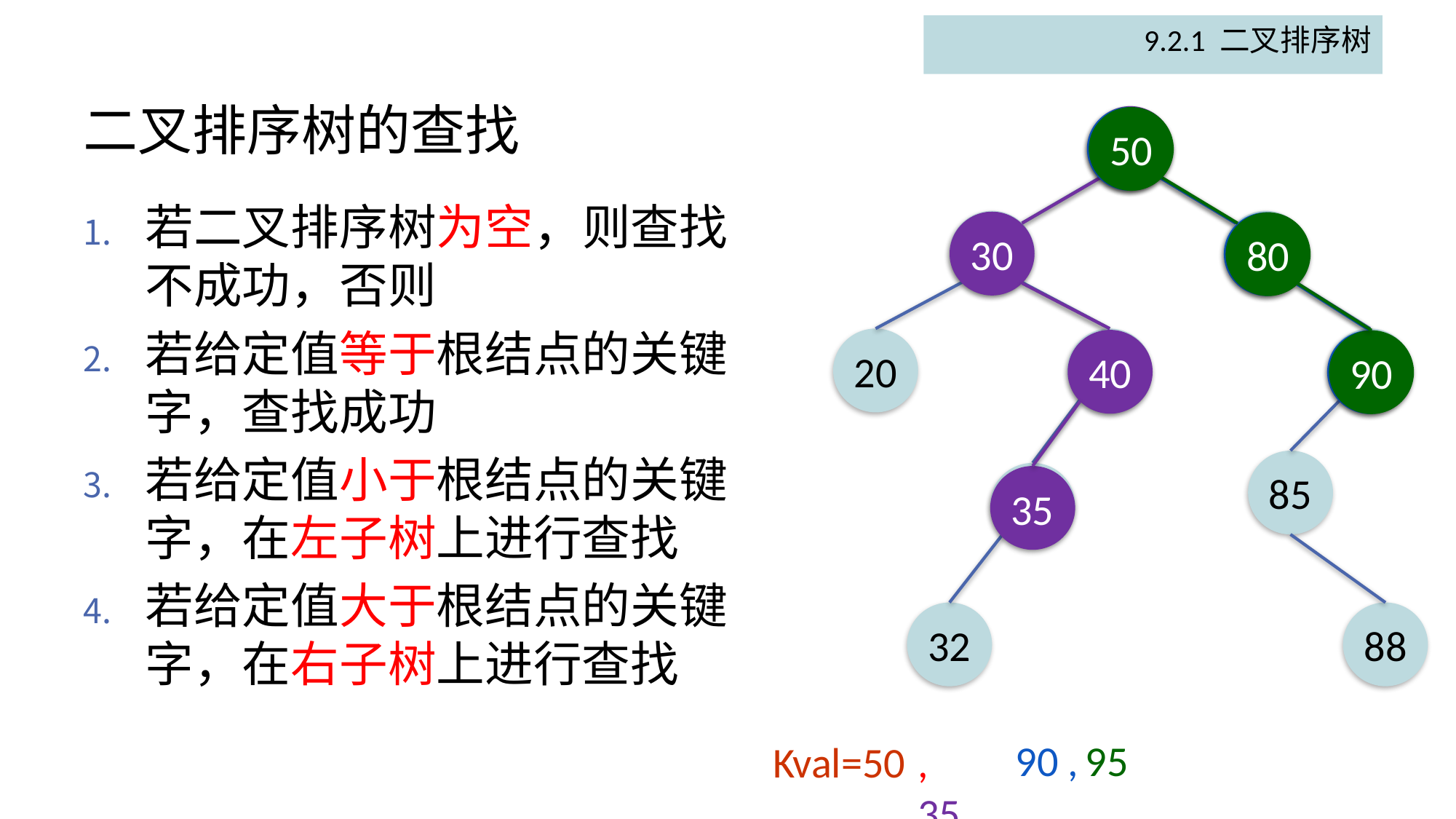

9.2.1 二叉排序树
# 二叉排序树的查找
50
30
80
20
40
90
85
35
32
88
50
50
50
若二叉排序树为空，则查找不成功，否则
若给定值等于根结点的关键字，查找成功
若给定值小于根结点的关键字，在左子树上进行查找
若给定值大于根结点的关键字，在右子树上进行查找

30
80
80
40
90
90
35
90 ,
95
Kval=50
, 35 ,